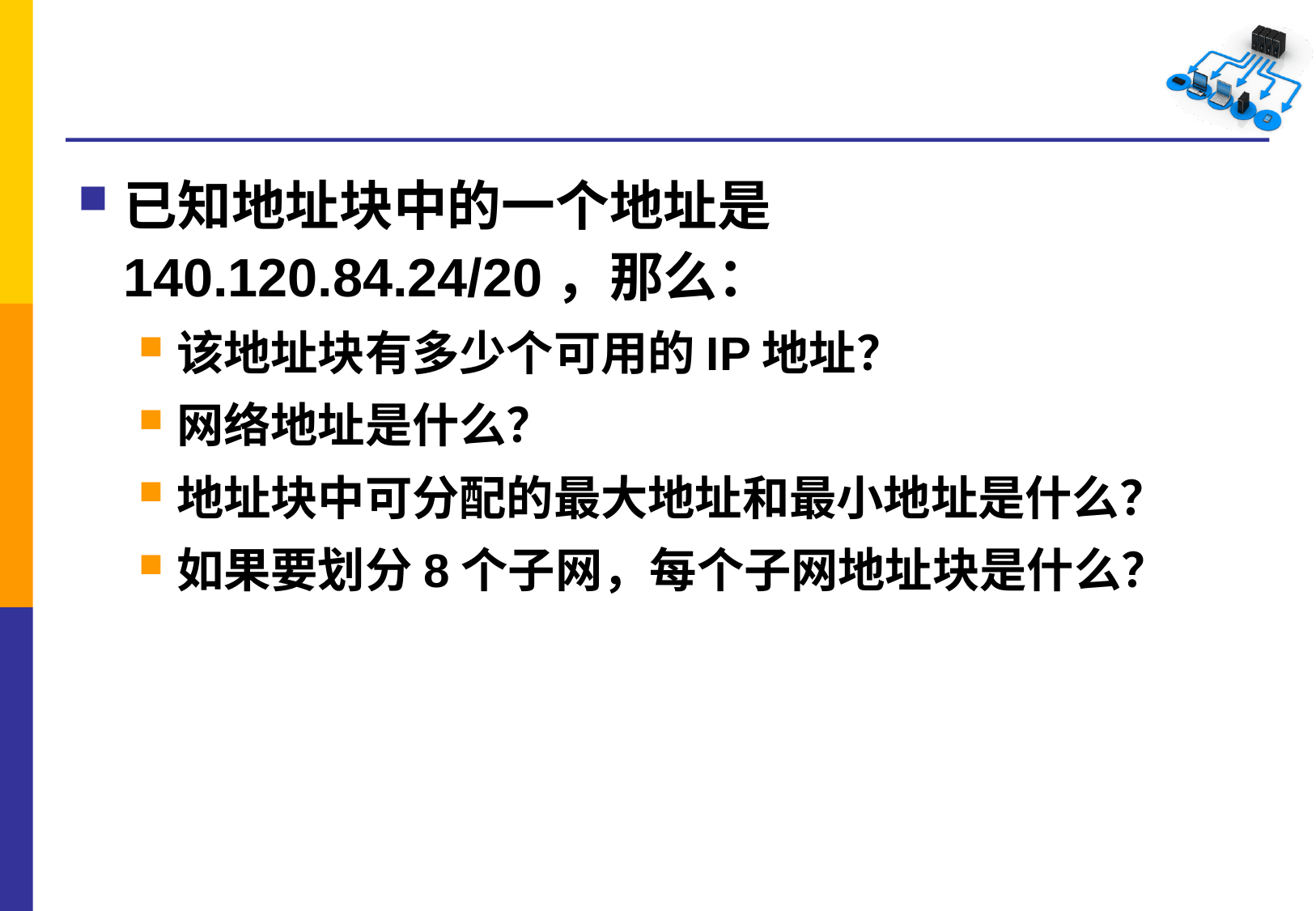

#
已知地址块中的一个地址是140.120.84.24/20，那么：
该地址块有多少个可用的IP地址？
网络地址是什么？
地址块中可分配的最大地址和最小地址是什么？
如果要划分8个子网，每个子网地址块是什么？